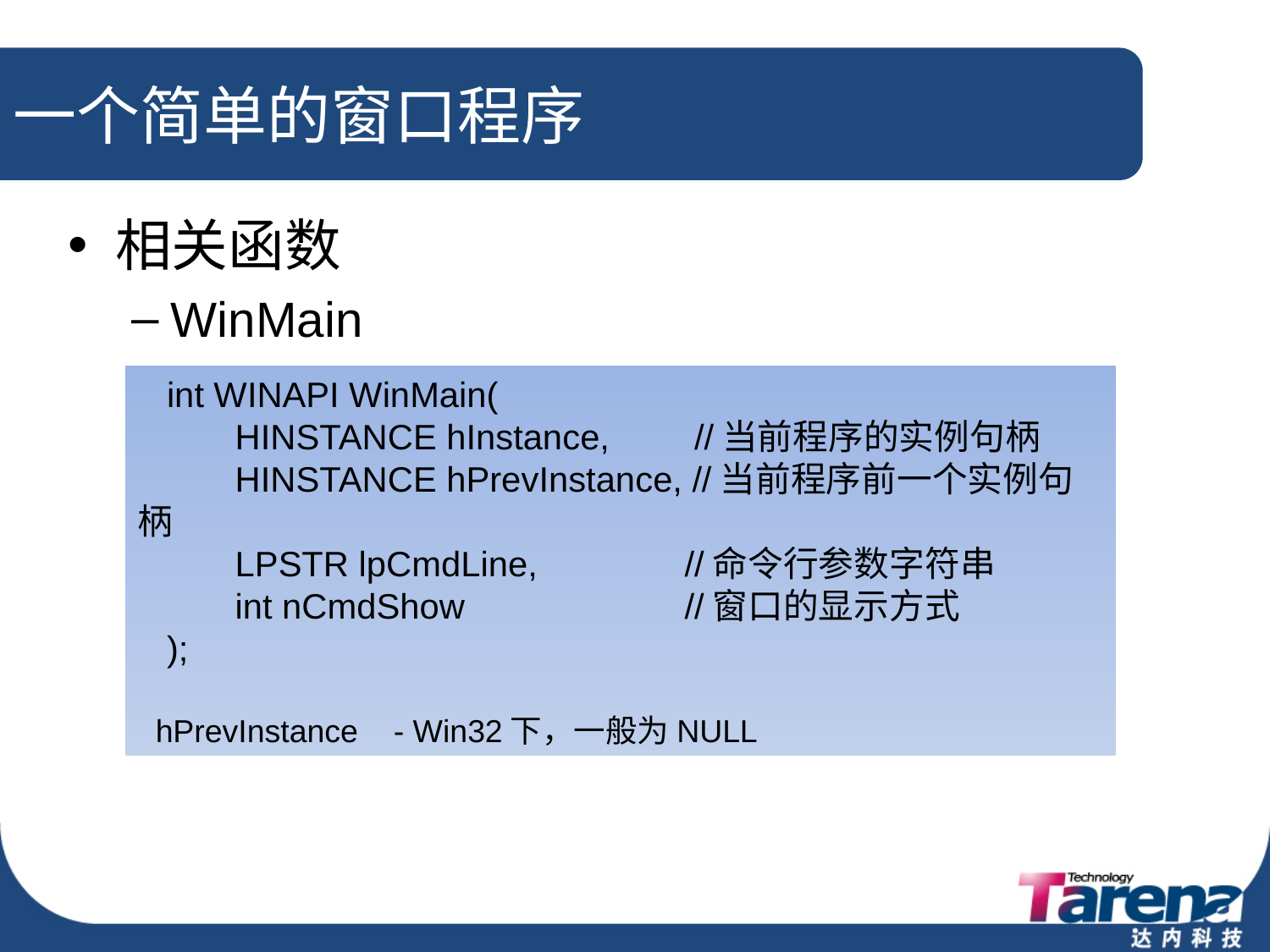

# 一个简单的窗口程序
相关函数
WinMain

   int WINAPI WinMain(
          HINSTANCE hInstance,	     //当前程序的实例句柄
          HINSTANCE hPrevInstance, //当前程序前一个实例句柄
          LPSTR lpCmdLine,	    //命令行参数字符串
          int nCmdShow 		    //窗口的显示方式
   );

  hPrevInstance    - Win32下，一般为NULL